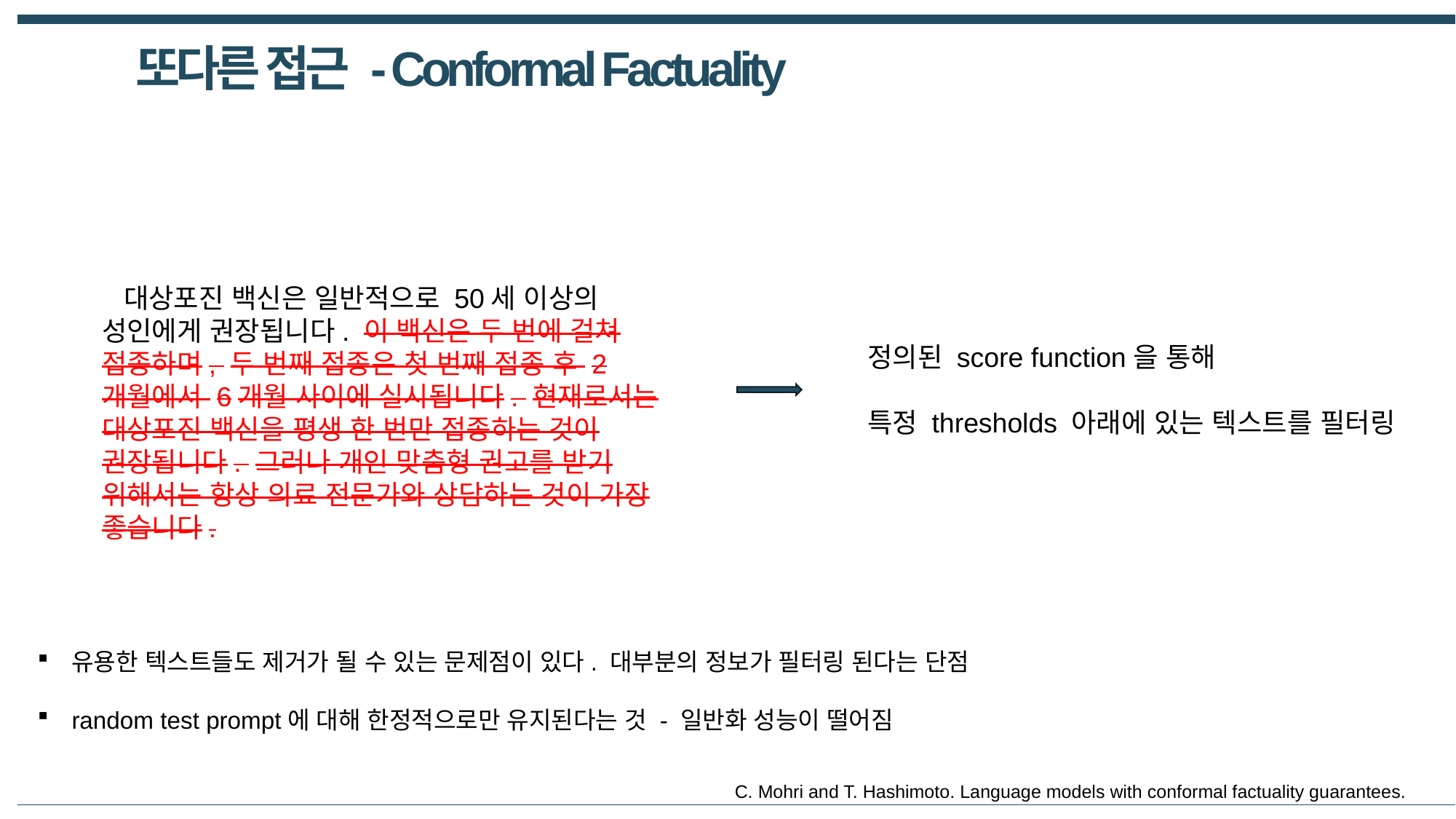

또다른 접근 - Conformal Factuality
  대상포진 백신은 일반적으로 50세 이상의 성인에게 권장됩니다. 이 백신은 두 번에 걸쳐 접종하며, 두 번째 접종은 첫 번째 접종 후 2개월에서 6개월 사이에 실시됩니다. 현재로서는 대상포진 백신을 평생 한 번만 접종하는 것이 권장됩니다. 그러나 개인 맞춤형 권고를 받기 위해서는 항상 의료 전문가와 상담하는 것이 가장 좋습니다.
정의된 score function을 통해

특정 thresholds 아래에 있는 텍스트를 필터링

유용한 텍스트들도 제거가 될 수 있는 문제점이 있다. 대부분의 정보가 필터링 된다는 단점

random test prompt에 대해 한정적으로만 유지된다는 것 - 일반화 성능이 떨어짐
C. Mohri and T. Hashimoto. Language models with conformal factuality guarantees.